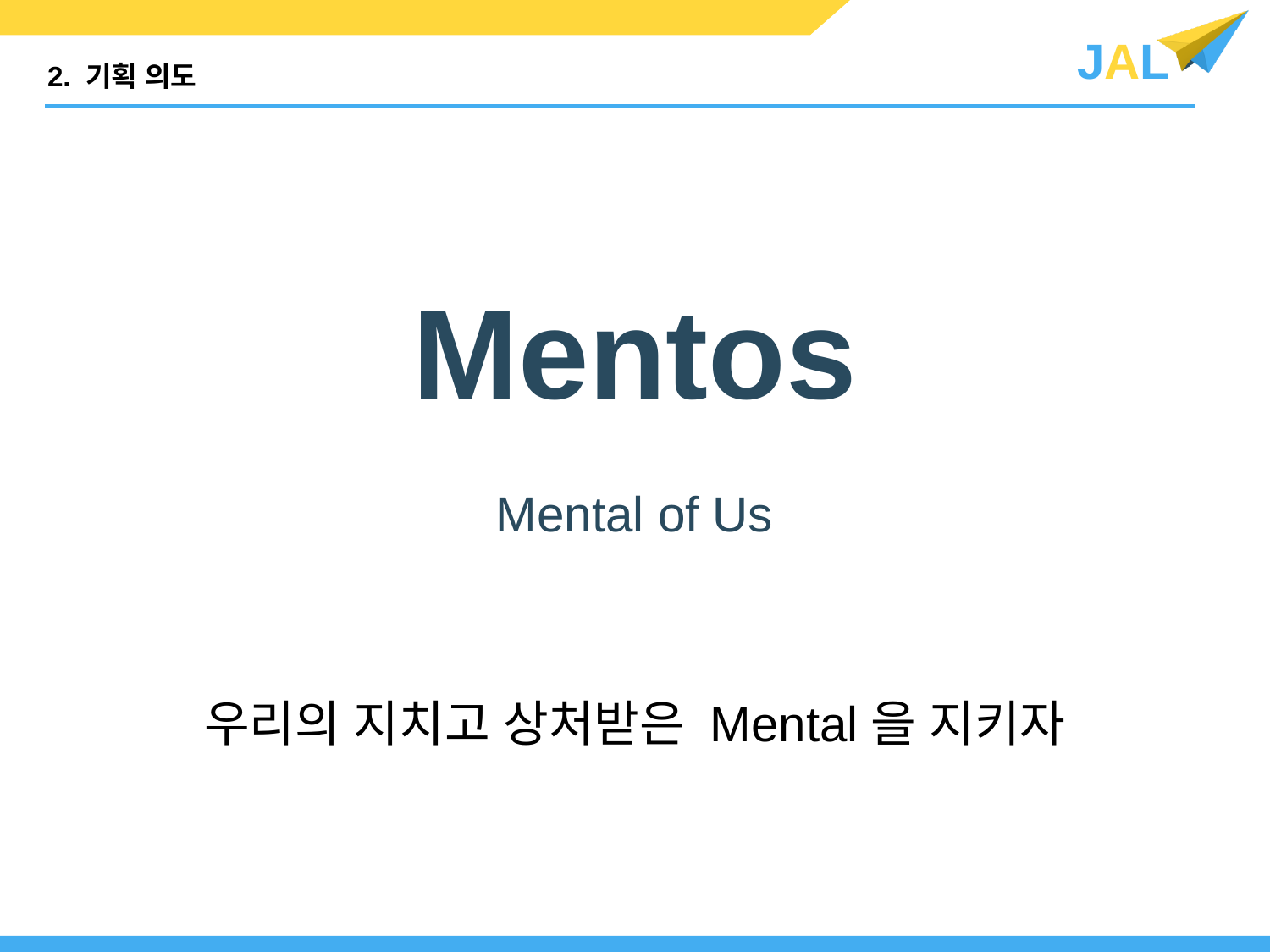

2. 기획 의도
Mentos
Mental of Us
우리의 지치고 상처받은 Mental을 지키자